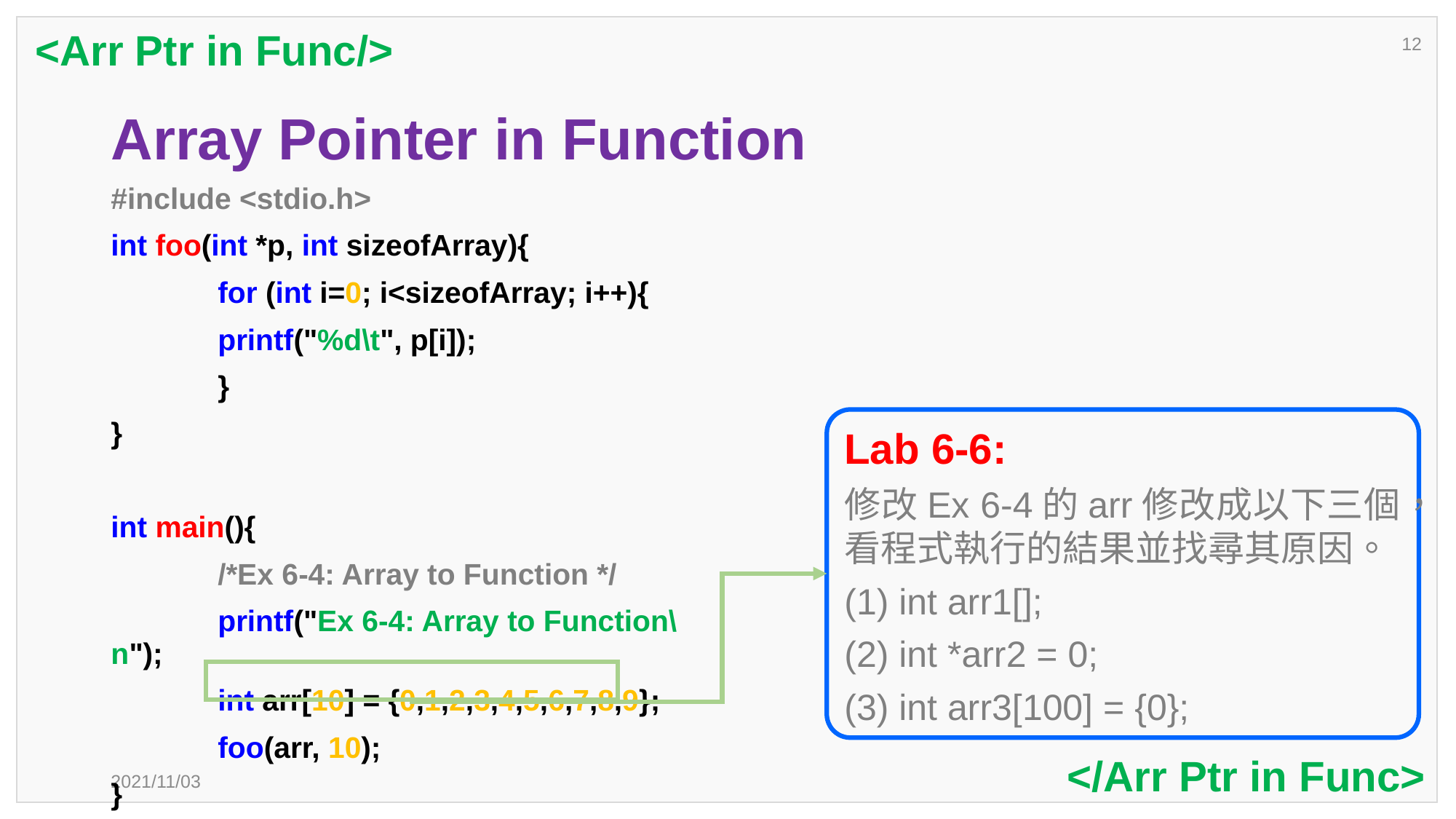

<Arr Ptr in Func/>
12
# Array Pointer in Function
#include <stdio.h>
int foo(int *p, int sizeofArray){
	for (int i=0; i<sizeofArray; i++){
		printf("%d\t", p[i]);
	}
}

int main(){
	/*Ex 6-4: Array to Function */
	printf("Ex 6-4: Array to Function\n");
	int arr[10] = {0,1,2,3,4,5,6,7,8,9};
	foo(arr, 10);
}
Lab 6-6:
修改Ex 6-4的arr修改成以下三個，看程式執行的結果並找尋其原因。
int arr1[];
int *arr2 = 0;
int arr3[100] = {0};

</Arr Ptr in Func>
2021/11/03